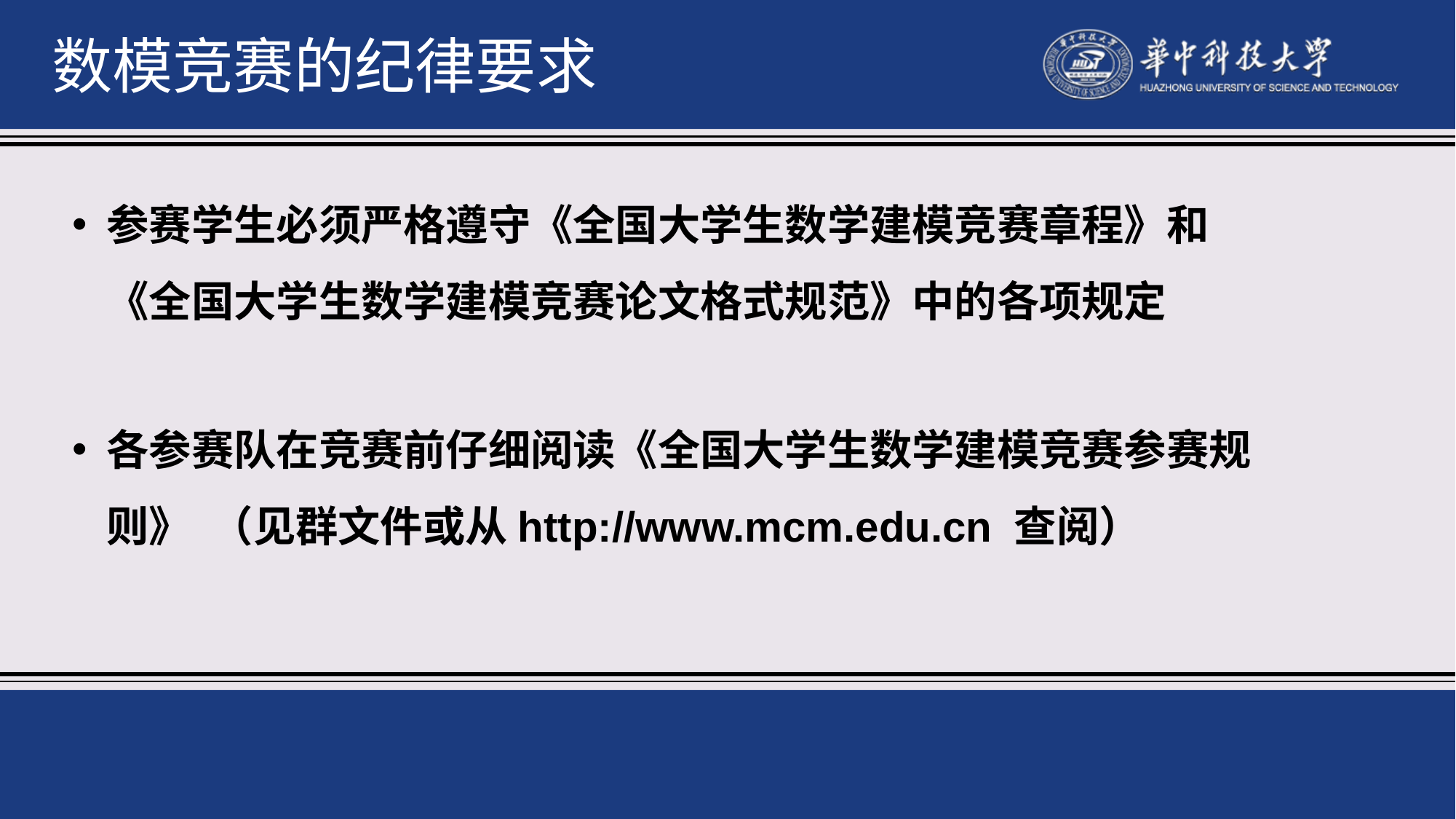

数模竞赛的纪律要求
参赛学生必须严格遵守《全国大学生数学建模竞赛章程》和《全国大学生数学建模竞赛论文格式规范》中的各项规定
各参赛队在竞赛前仔细阅读《全国大学生数学建模竞赛参赛规则》  （见群文件或从http://www.mcm.edu.cn 查阅）